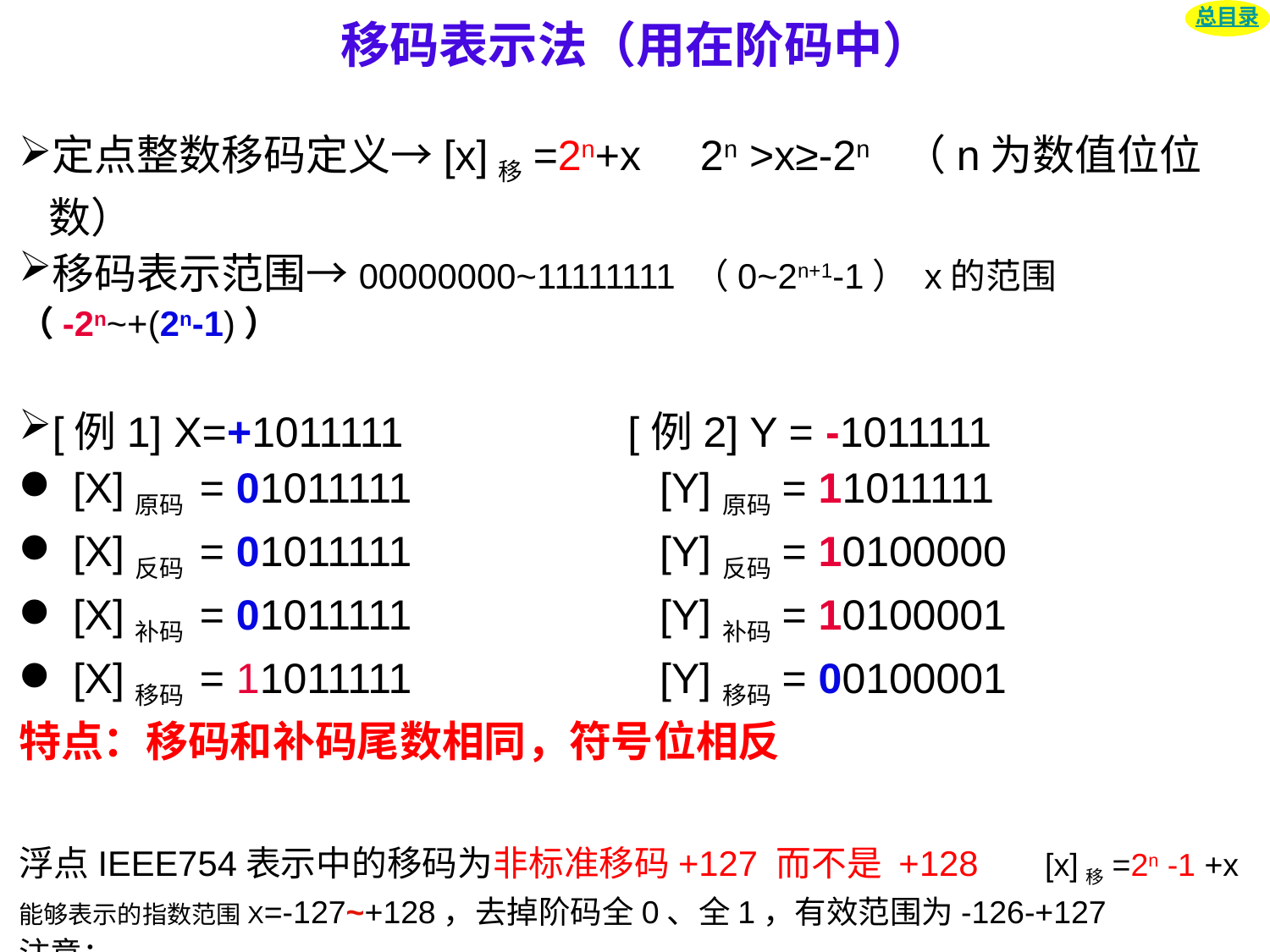

# 移码表示法（用在阶码中）
总目录
定点整数移码定义→[x]移=2n+x     2n >x≥-2n  （n为数值位位数）
移码表示范围→00000000~11111111 （0~2n+1-1） x的范围
（-2n~+(2n-1)）

[例1] X=+1011111                   [例2] Y = -1011111
 [X]原码 = 01011111                     [Y]原码= 11011111
 [X]反码 = 01011111                     [Y]反码= 10100000
 [X]补码 = 01011111                     [Y]补码= 10100001
 [X]移码 = 11011111                     [Y]移码= 00100001
特点：移码和补码尾数相同，符号位相反

浮点IEEE754表示中的移码为非标准移码+127 而不是 +128      [x]移=2n -1 +x
能够表示的指数范围X=-127~+128，去掉阶码全0、全1，有效范围为-126-+127
注意：
         00000000阶码表示数字“0”,尾数的隐含位为0
         11111111阶码表示数字“无穷大”,尾数隐含位为0